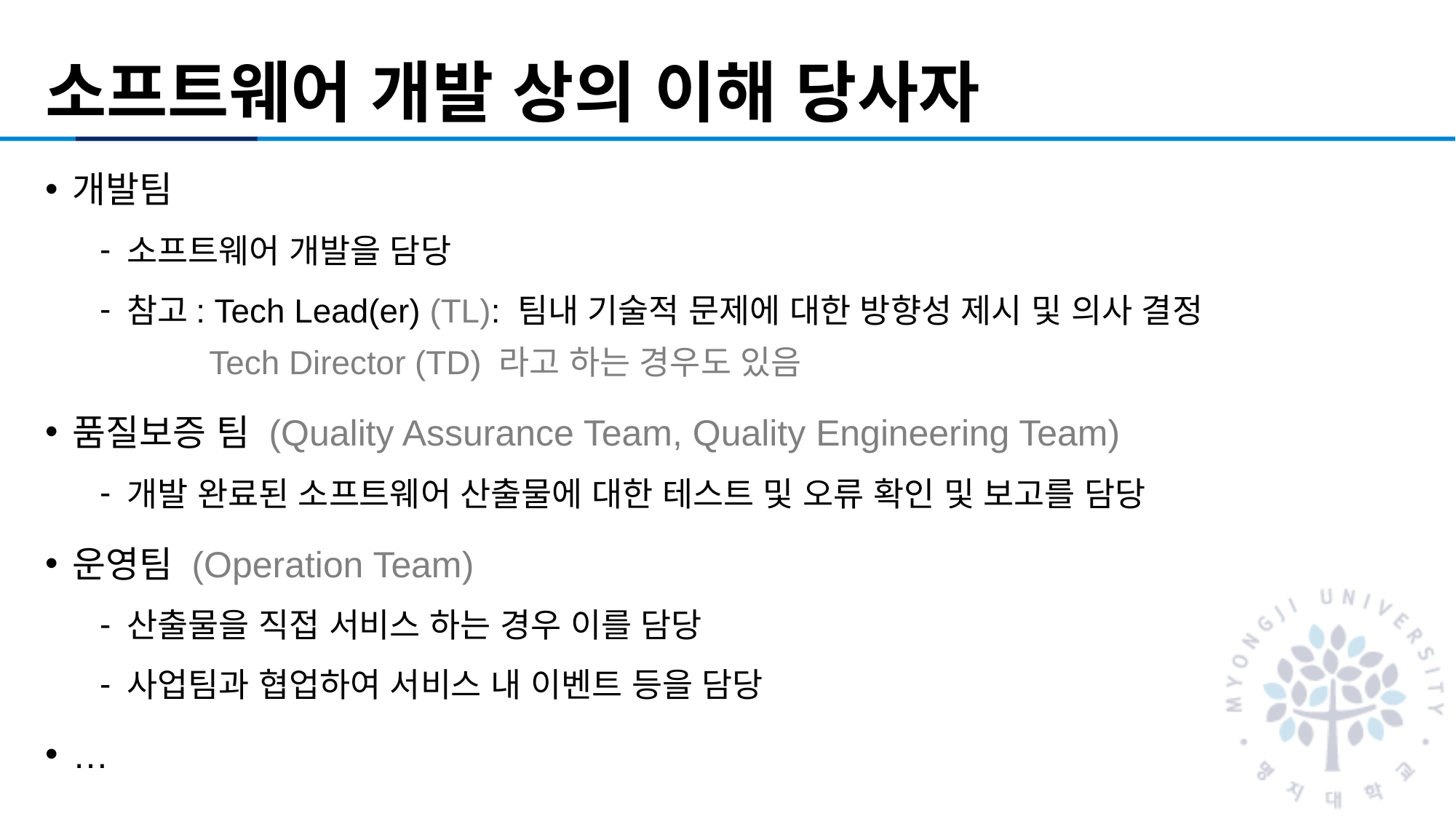

# 소프트웨어 개발 상의 이해 당사자
개발팀
소프트웨어 개발을 담당
참고: Tech Lead(er) (TL): 팀내 기술적 문제에 대한 방향성 제시 및 의사 결정
        Tech Director (TD) 라고 하는 경우도 있음
품질보증 팀 (Quality Assurance Team, Quality Engineering Team)
개발 완료된 소프트웨어 산출물에 대한 테스트 및 오류 확인 및 보고를 담당
운영팀 (Operation Team)
산출물을 직접 서비스 하는 경우 이를 담당
사업팀과 협업하여 서비스 내 이벤트 등을 담당
…